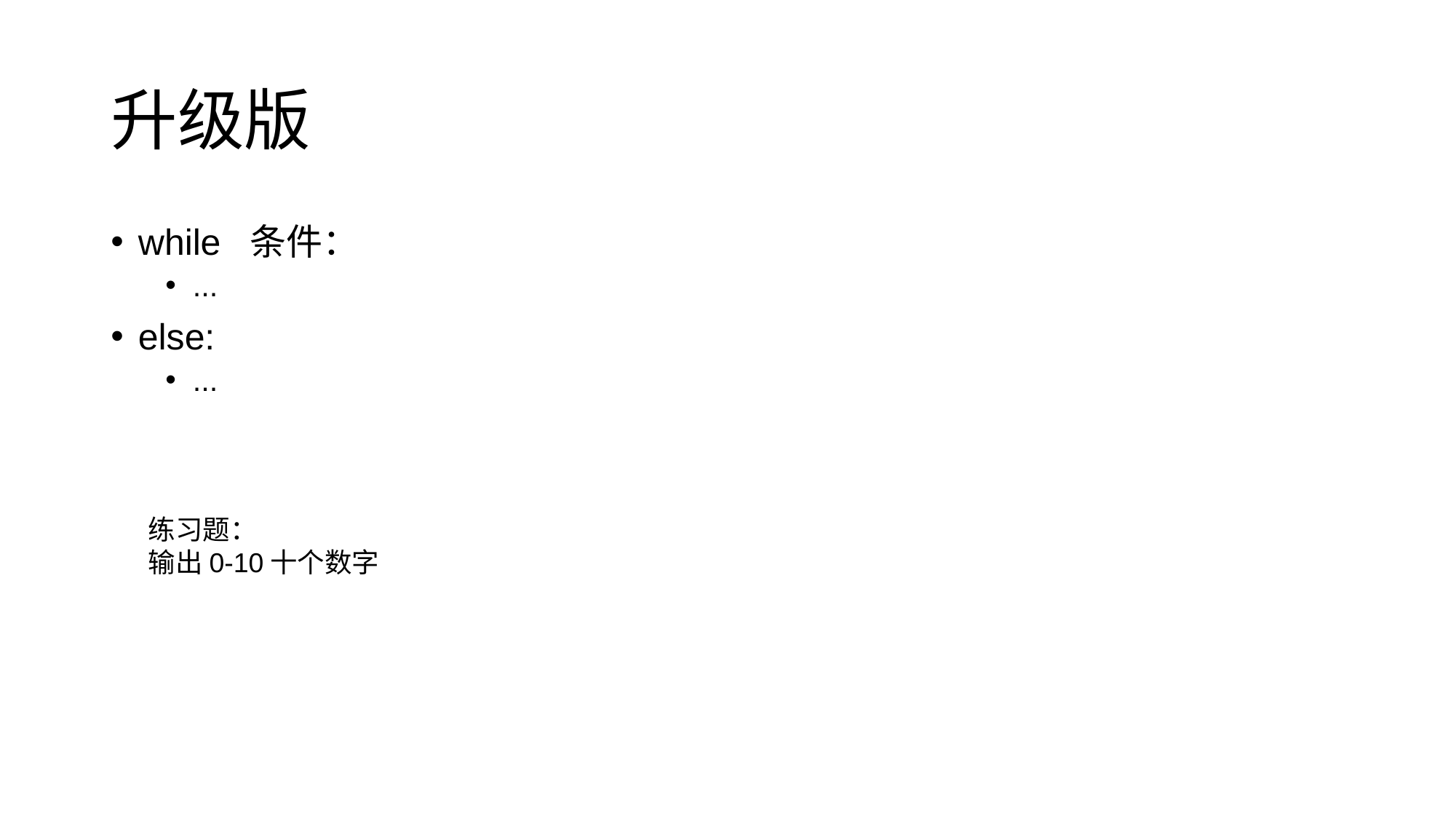

# 升级版
while  条件：
...
else:
...

练习题：
输出0-10十个数字